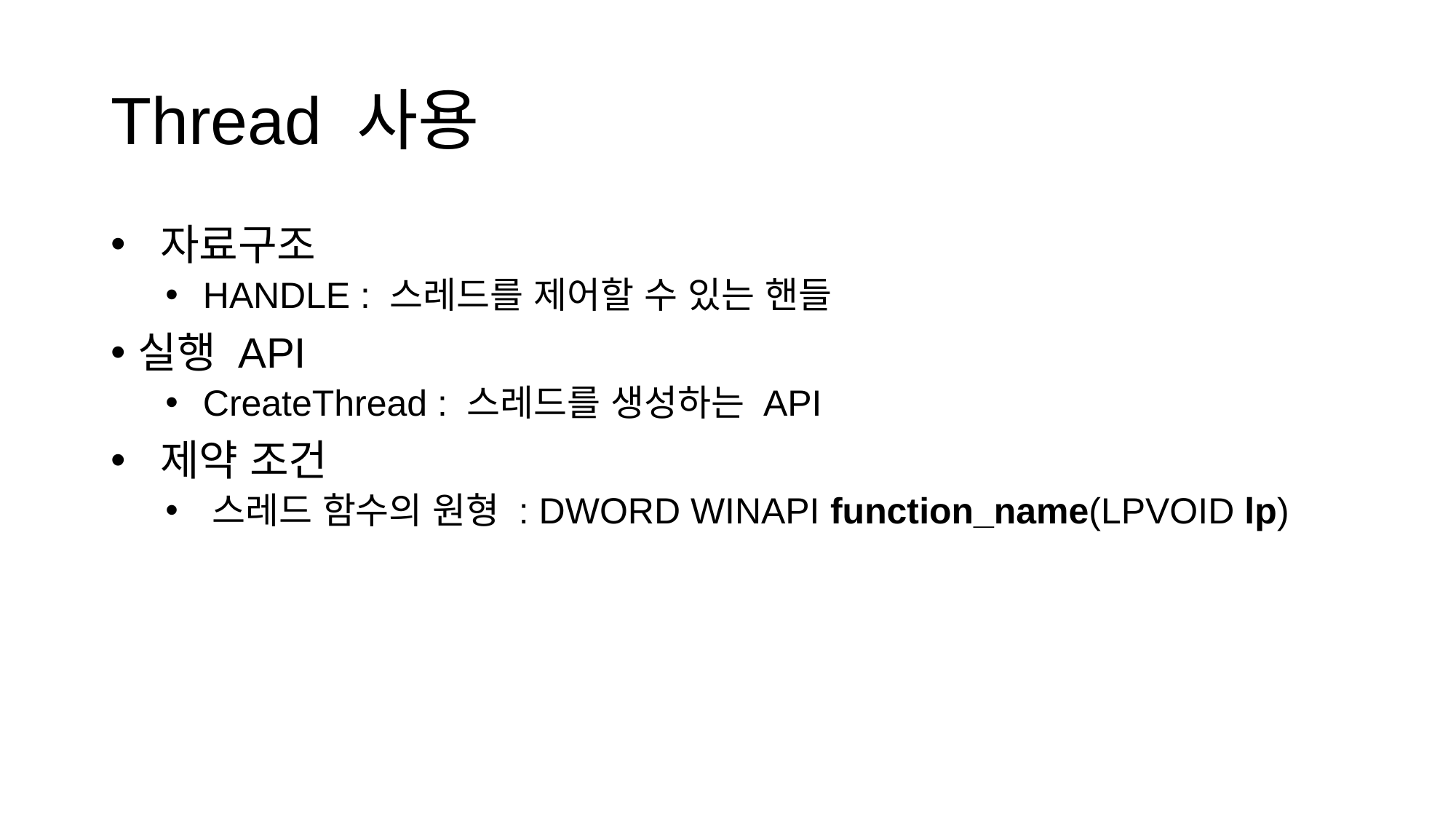

# Thread 사용
 자료구조
 HANDLE : 스레드를 제어할 수 있는 핸들
실행 API
 CreateThread : 스레드를 생성하는 API
 제약 조건
 스레드 함수의 원형 : DWORD WINAPI function_name(LPVOID lp)